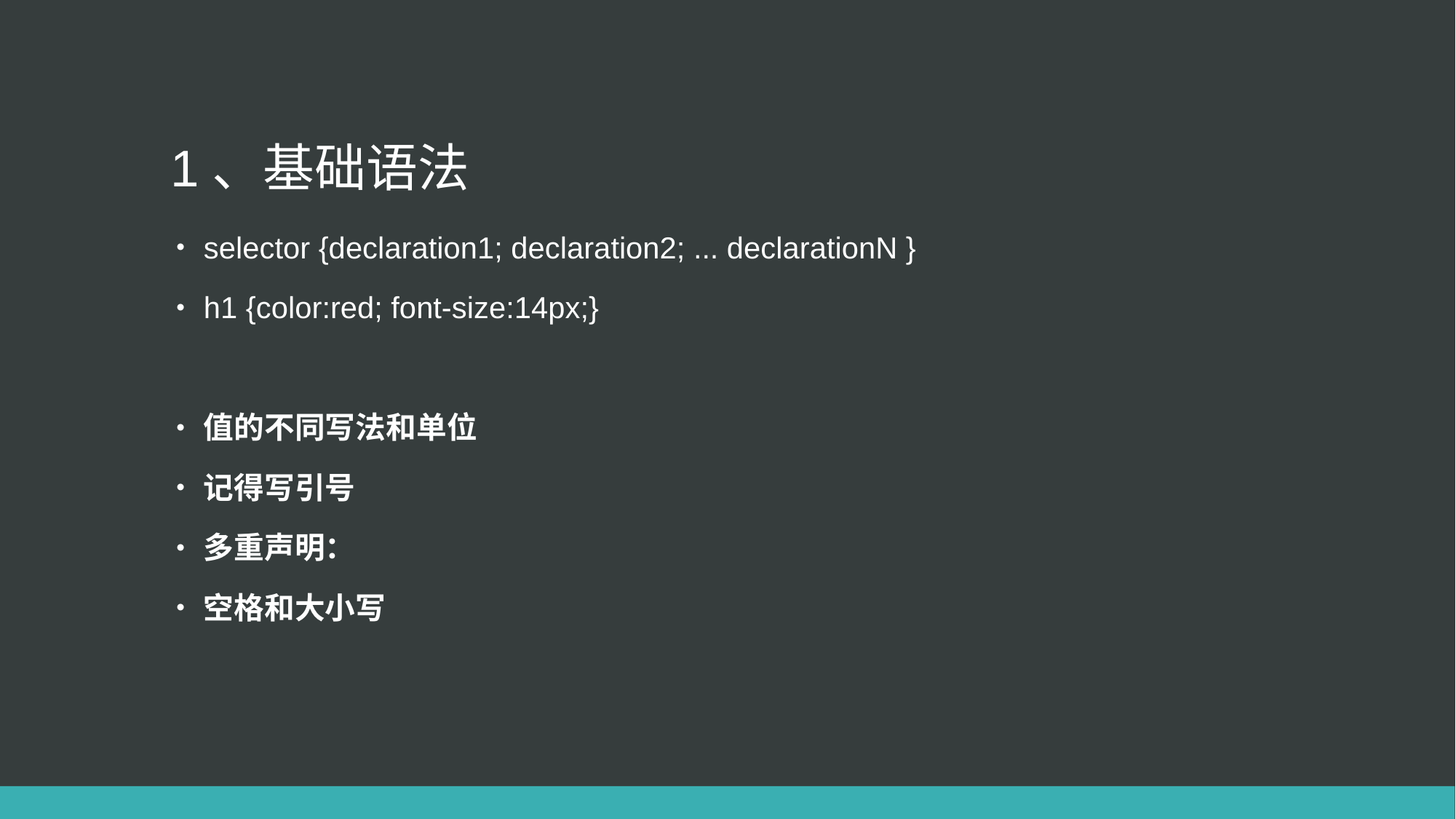

# 1、基础语法
selector {declaration1; declaration2; ... declarationN }
h1 {color:red; font-size:14px;}

值的不同写法和单位
记得写引号
多重声明：
空格和大小写